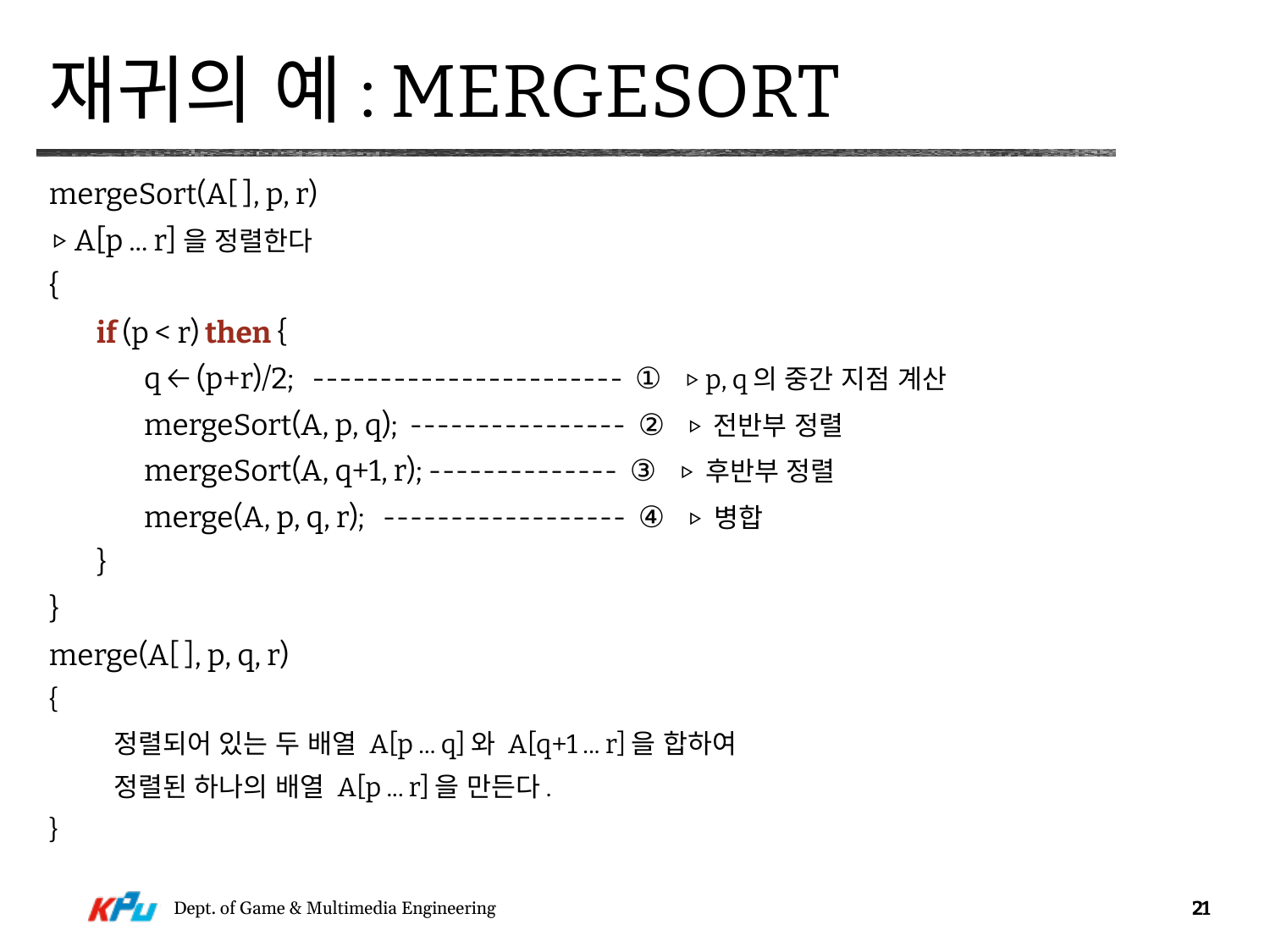

# 재귀의 예: Mergesort
mergeSort(A[ ], p, r)
▷ A[p ... r]을 정렬한다
{
        if (p < r) then {
                q ← (p+r)/2;   -----------------------  ①   ▷ p, q의 중간 지점 계산
                mergeSort(A, p, q);  ----------------  ②   ▷ 전반부 정렬
                mergeSort(A, q+1, r); --------------  ③   ▷ 후반부 정렬
                merge(A, p, q, r);   ------------------  ④   ▷ 병합
        }
}
merge(A[ ], p, q, r)
{
        정렬되어 있는 두 배열 A[p ... q]와 A[q+1 ... r]을 합하여
        정렬된 하나의 배열 A[p ... r]을 만든다.
}
Dept. of Game & Multimedia Engineering
21